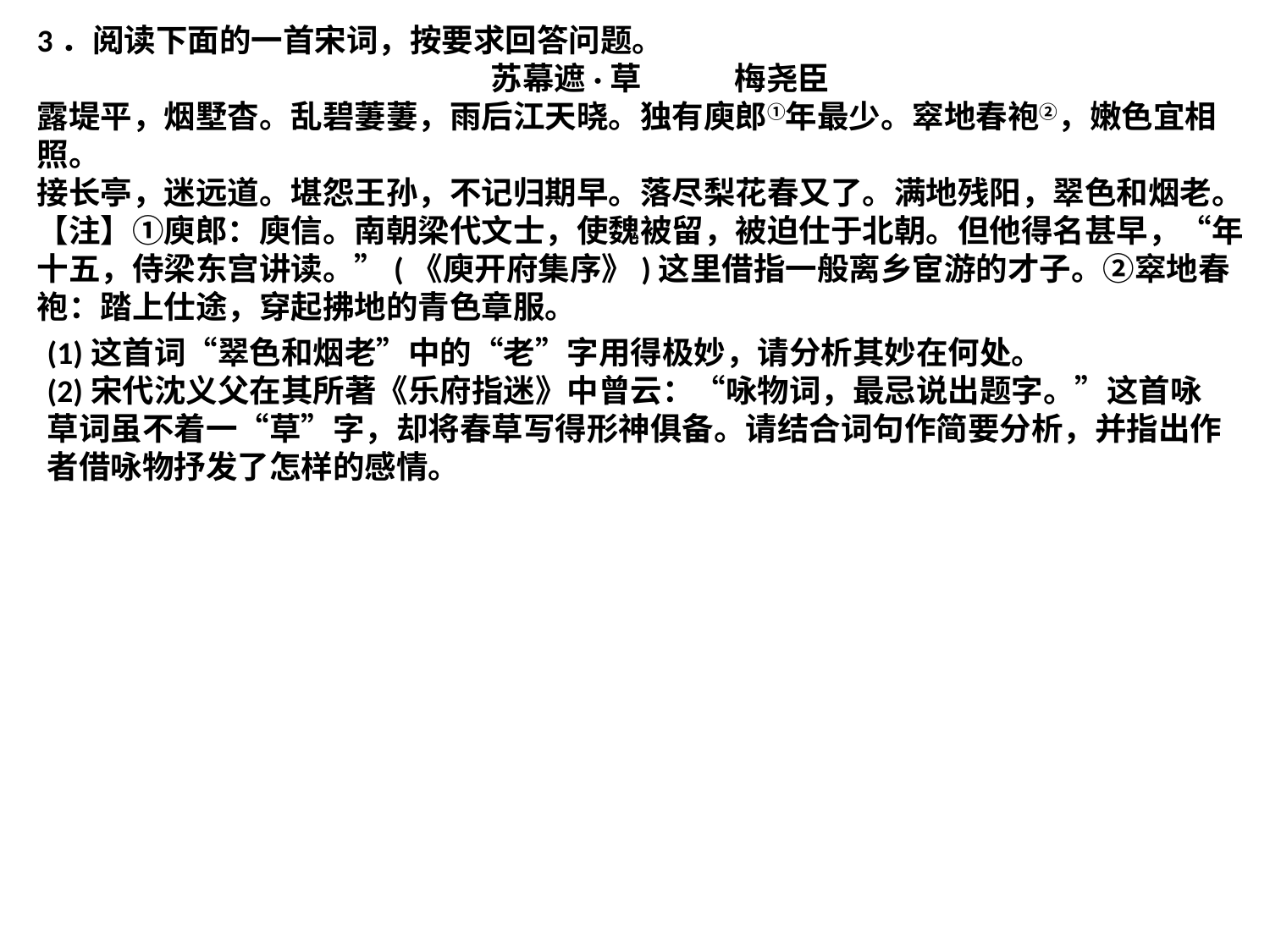

3．阅读下面的一首宋词，按要求回答问题。
                                                              苏幕遮·草             梅尧臣
露堤平，烟墅杳。乱碧萋萋，雨后江天晓。独有庾郎①年最少。窣地春袍②，嫩色宜相照。
接长亭，迷远道。堪怨王孙，不记归期早。落尽梨花春又了。满地残阳，翠色和烟老。
【注】①庾郎：庾信。南朝梁代文士，使魏被留，被迫仕于北朝。但他得名甚早，“年十五，侍梁东宫讲读。”(《庾开府集序》)这里借指一般离乡宦游的才子。②窣地春袍：踏上仕途，穿起拂地的青色章服。
(1)这首词“翠色和烟老”中的“老”字用得极妙，请分析其妙在何处。
(2)宋代沈义父在其所著《乐府指迷》中曾云：“咏物词，最忌说出题字。”这首咏草词虽不着一“草”字，却将春草写得形神俱备。请结合词句作简要分析，并指出作者借咏物抒发了怎样的感情。